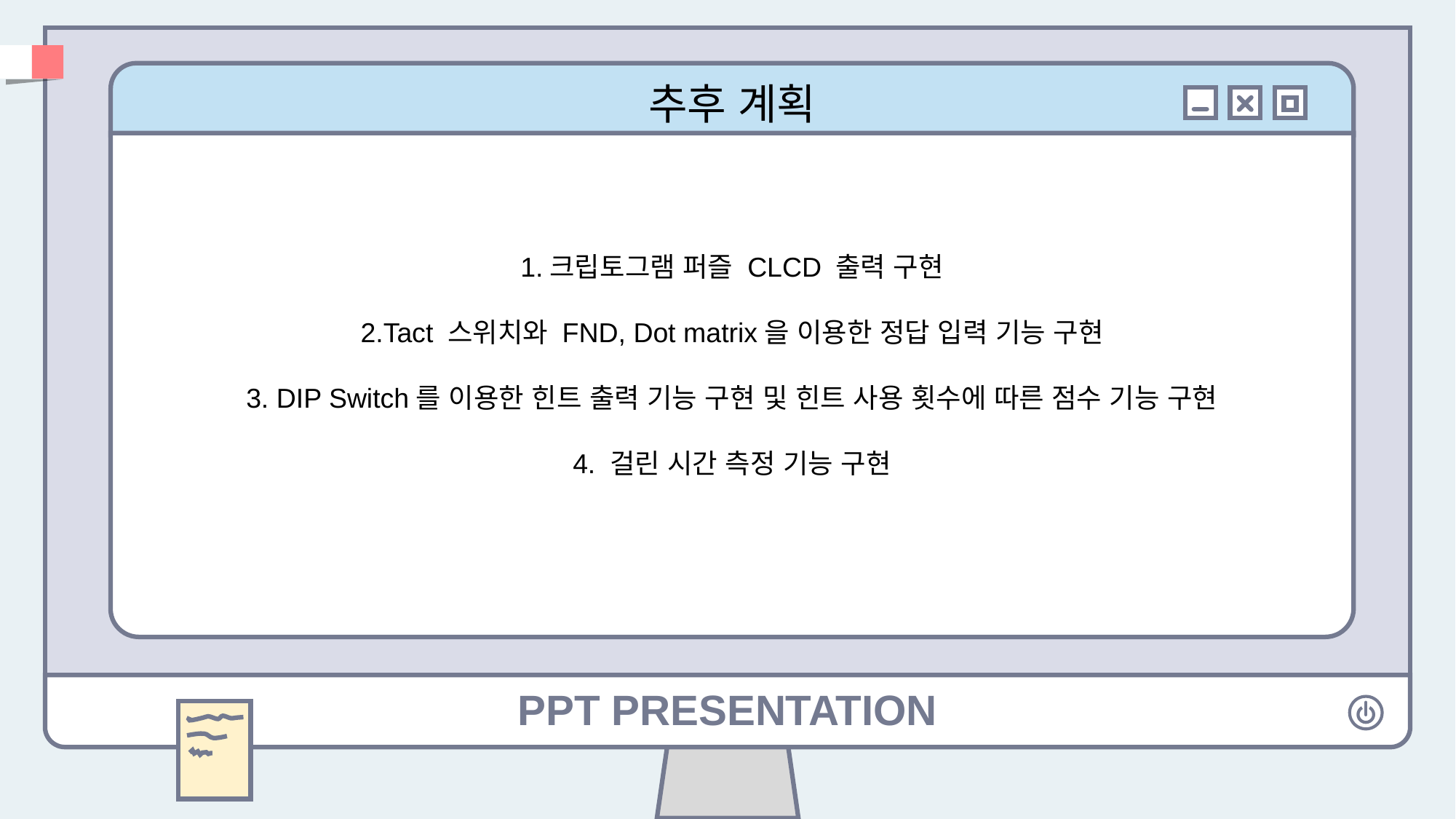

추후 계획

1.크립토그램 퍼즐 CLCD 출력 구현

2.Tact 스위치와 FND, Dot matrix을 이용한 정답 입력 기능 구현

3. DIP Switch를 이용한 힌트 출력 기능 구현 및 힌트 사용 횟수에 따른 점수 기능 구현

4. 걸린 시간 측정 기능 구현

PPT PRESENTATION